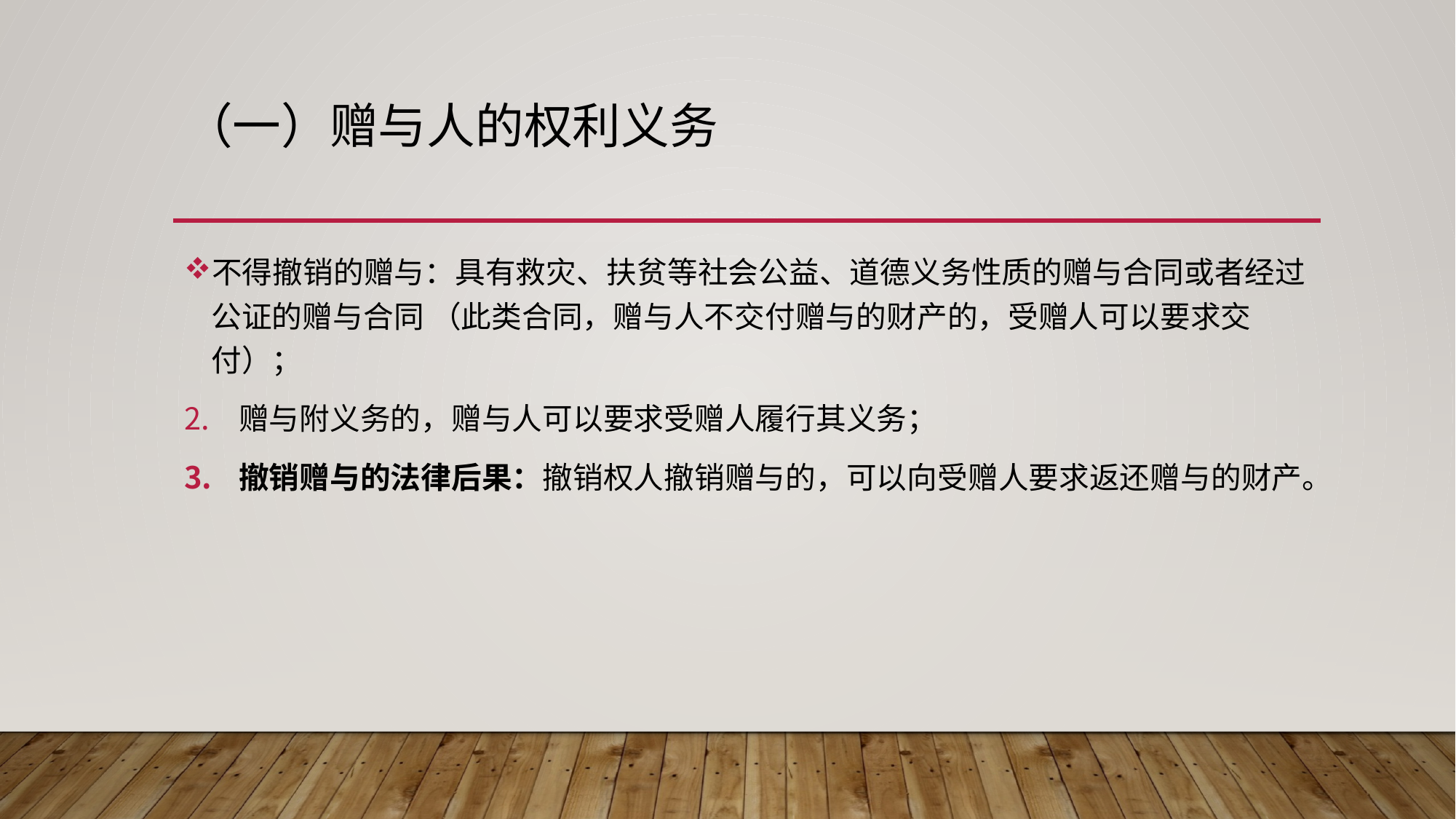

# （一）赠与人的权利义务
不得撤销的赠与：具有救灾、扶贫等社会公益、道德义务性质的赠与合同或者经过公证的赠与合同 （此类合同，赠与人不交付赠与的财产的，受赠人可以要求交付）；
赠与附义务的，赠与人可以要求受赠人履行其义务；
撤销赠与的法律后果：撤销权人撤销赠与的，可以向受赠人要求返还赠与的财产。